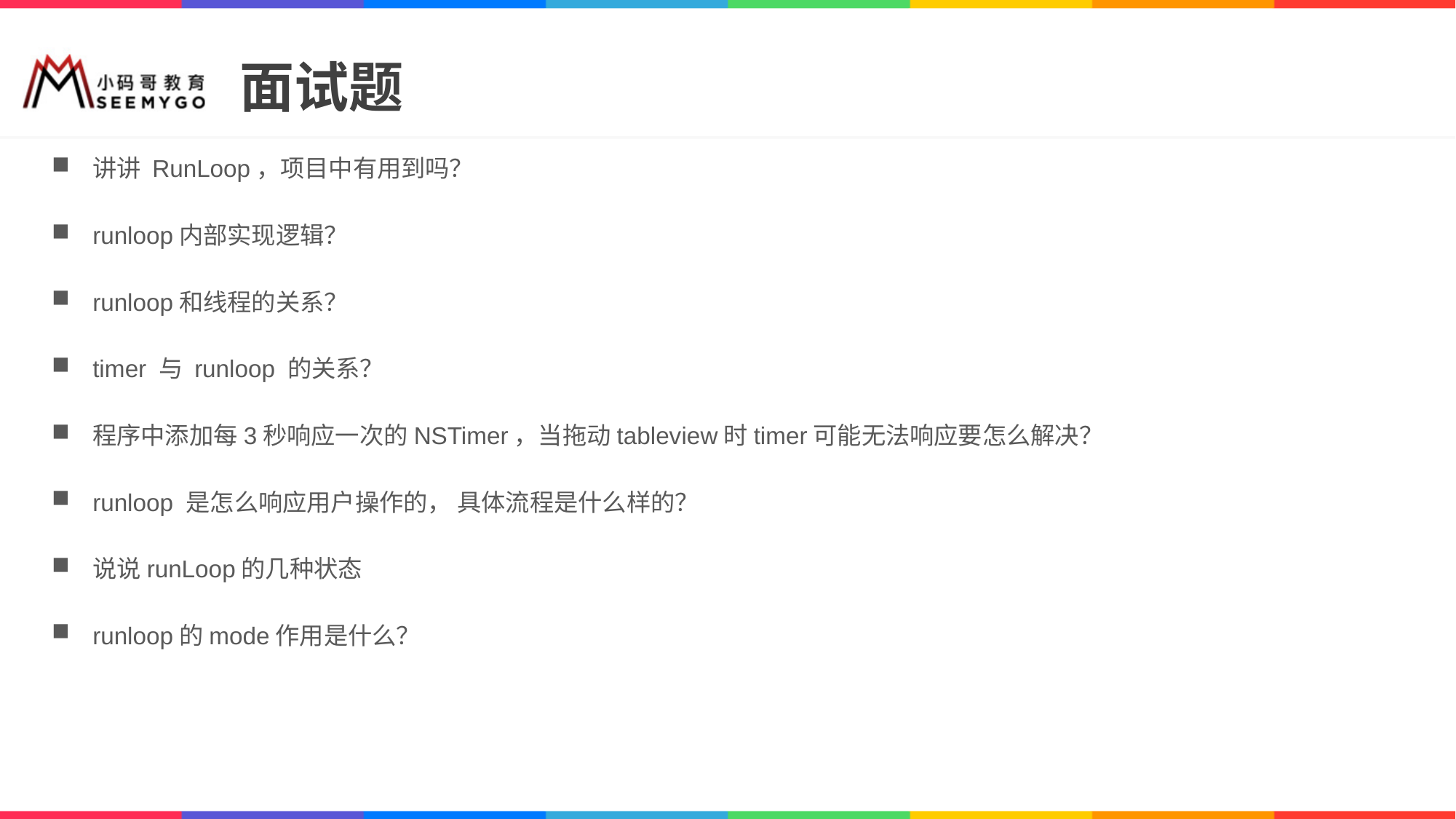

# 面试题
讲讲 RunLoop，项目中有用到吗？

runloop内部实现逻辑？

runloop和线程的关系？

timer 与 runloop 的关系？

程序中添加每3秒响应一次的NSTimer，当拖动tableview时timer可能无法响应要怎么解决？

runloop 是怎么响应用户操作的， 具体流程是什么样的？

说说runLoop的几种状态

runloop的mode作用是什么？